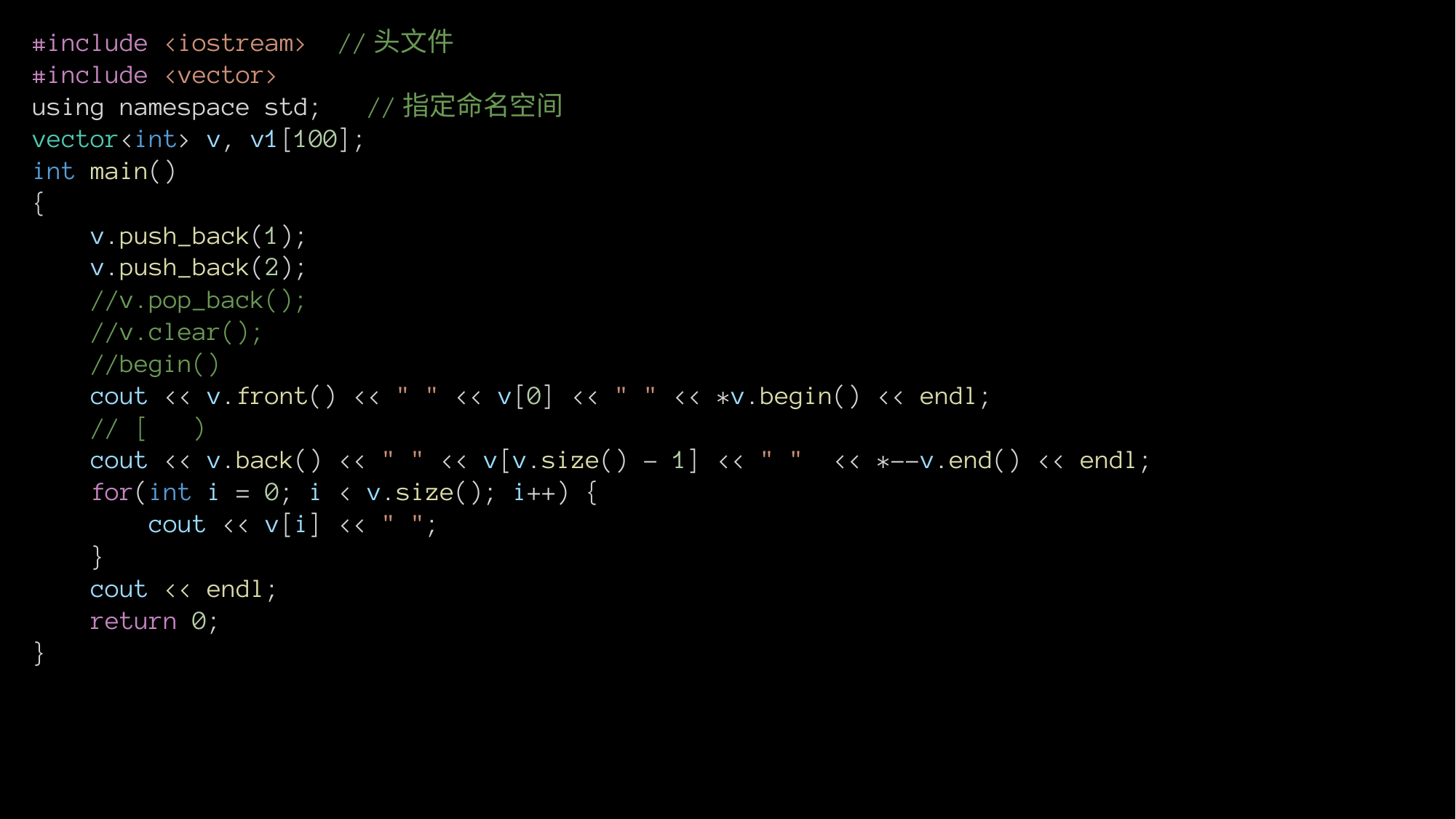

#include <iostream>  //头文件
#include <vector>
using namespace std;   //指定命名空间
vector<int> v, v1[100];
int main()
{
    v.push_back(1);
    v.push_back(2);
    //v.pop_back();
    //v.clear();
    //begin()
    cout << v.front() << " " << v[0] << " " << *v.begin() << endl;
    // [   )
    cout << v.back() << " " << v[v.size() - 1] << " "  << *--v.end() << endl;
    for(int i = 0; i < v.size(); i++) {
        cout << v[i] << " ";
    }
    cout << endl;
    return 0;
}